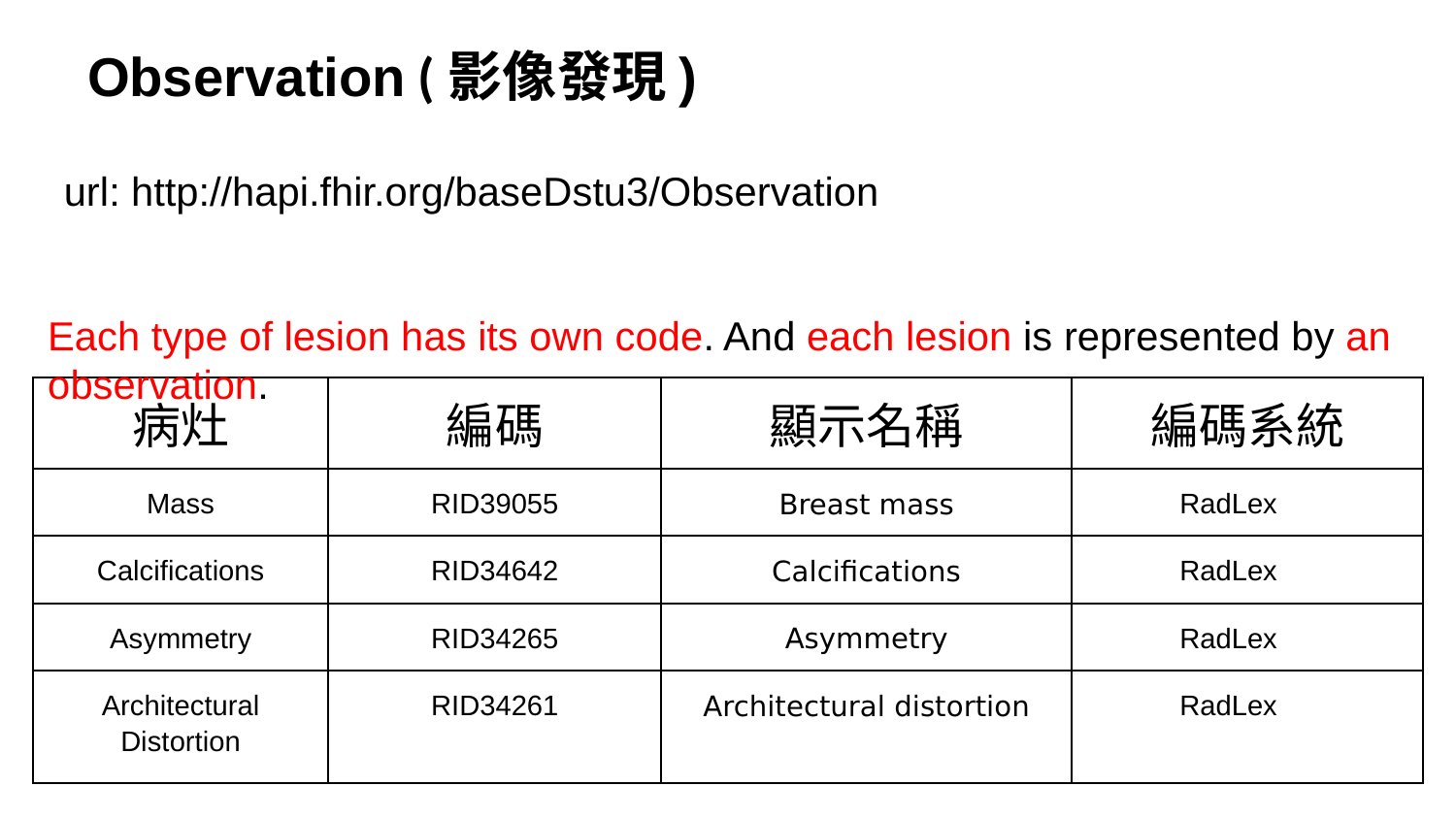

Observation (影像發現)
url: http://hapi.fhir.org/baseDstu3/Observation
Each type of lesion has its own code. And each lesion is represented by an observation.
| 病灶 | 編碼 | 顯示名稱 | 編碼系統 |
| --- | --- | --- | --- |
| Mass | RID39055 | Breast mass | RadLex |
| Calcifications | RID34642 | Calcifications | RadLex |
| Asymmetry | RID34265 | Asymmetry | RadLex |
| Architectural Distortion | RID34261 | Architectural distortion | RadLex |